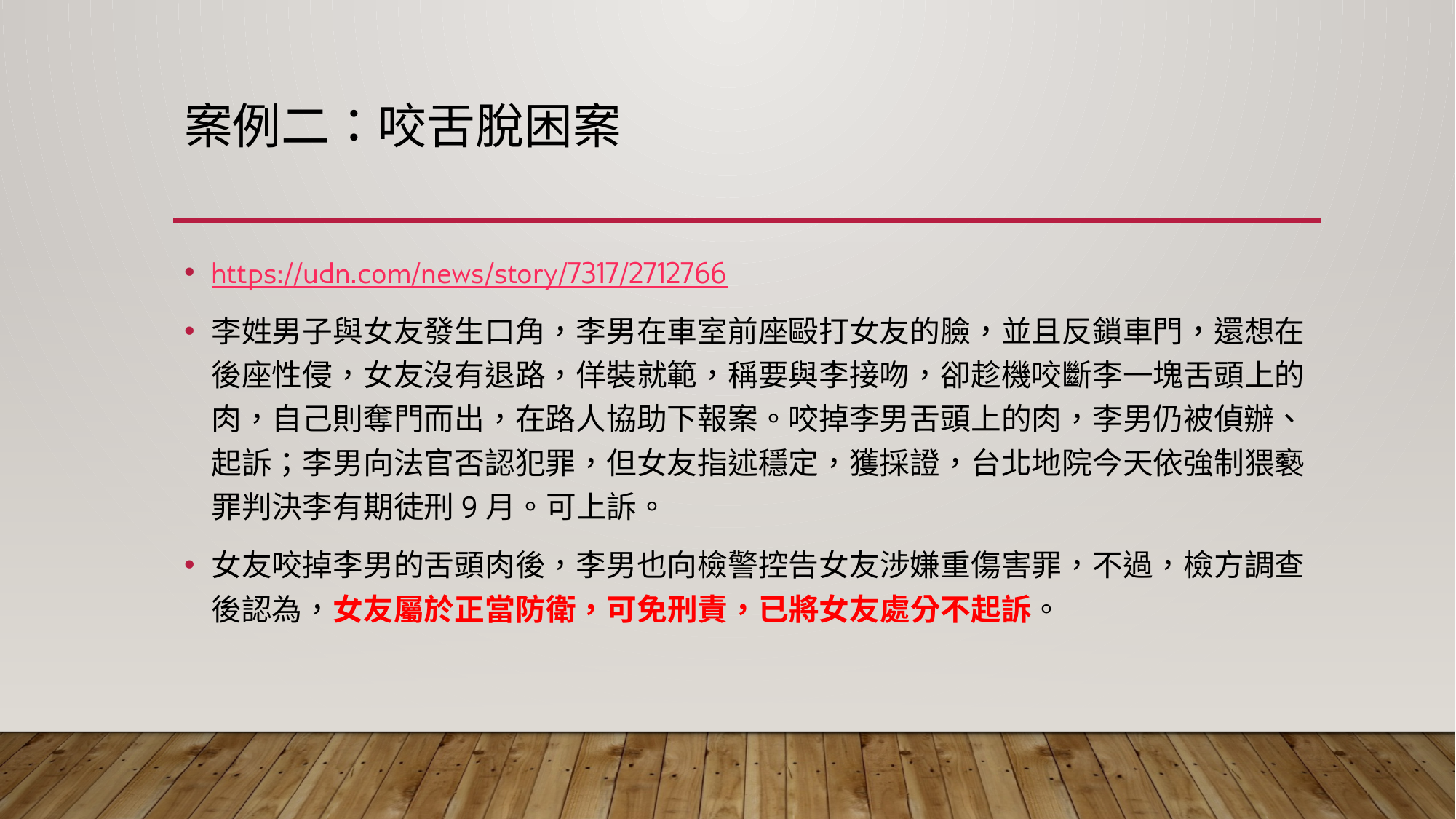

# 案例二：咬舌脫困案
https://udn.com/news/story/7317/2712766
李姓男子與女友發生口角，李男在車室前座毆打女友的臉，並且反鎖車門，還想在後座性侵，女友沒有退路，佯裝就範，稱要與李接吻，卻趁機咬斷李一塊舌頭上的肉，自己則奪門而出，在路人協助下報案。咬掉李男舌頭上的肉，李男仍被偵辦、起訴；李男向法官否認犯罪，但女友指述穩定，獲採證，台北地院今天依強制猥褻罪判決李有期徒刑9月。可上訴。
女友咬掉李男的舌頭肉後，李男也向檢警控告女友涉嫌重傷害罪，不過，檢方調查後認為，女友屬於正當防衛，可免刑責，已將女友處分不起訴。